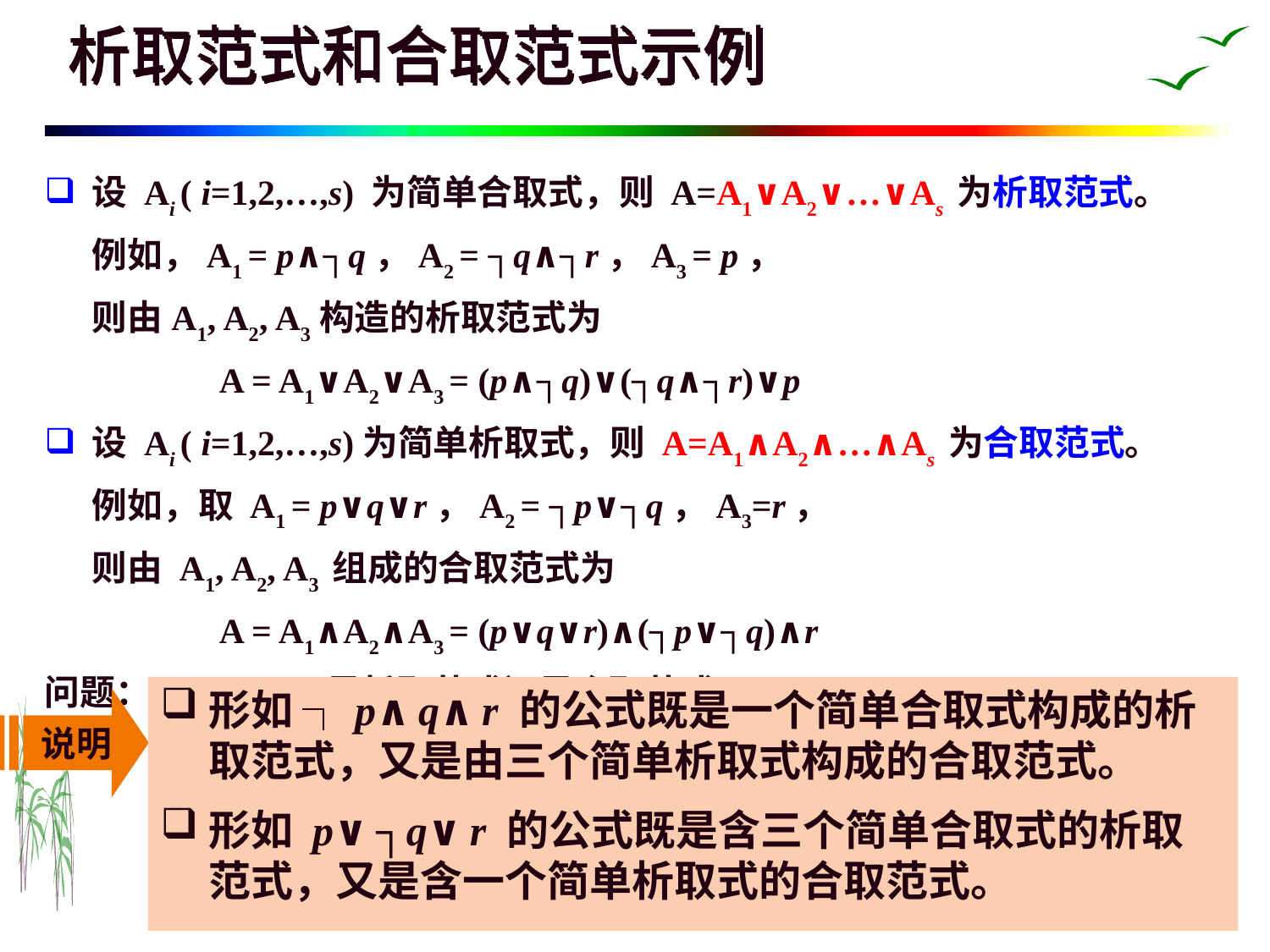

# 析取范式和合取范式示例
设 Ai ( i=1,2,…,s) 为简单合取式，则 A=A1∨A2∨…∨As 为析取范式。
	例如，A1 = p∧┐q，A2 = ┐q∧┐r，A3 = p，
	则由A1, A2, A3构造的析取范式为
		A = A1∨A2∨A3 = (p∧┐q)∨(┐q∧┐r)∨p
设 Ai ( i=1,2,…,s)为简单析取式，则 A=A1∧A2∧…∧As 为合取范式。
	例如，取 A1 = p∨q∨r，A2 = ┐p∨┐q，A3=r，
	则由 A1, A2, A3 组成的合取范式为
		A = A1∧A2∧A3 = (p∨q∨r)∧(┐p∨┐q)∧r
问题： ┐p∧q∧r 是析取范式还是合取范式？
形如 ┐p∧q∧r 的公式既是一个简单合取式构成的析取范式，又是由三个简单析取式构成的合取范式。
形如 p∨┐q∨r 的公式既是含三个简单合取式的析取范式，又是含一个简单析取式的合取范式。
说明